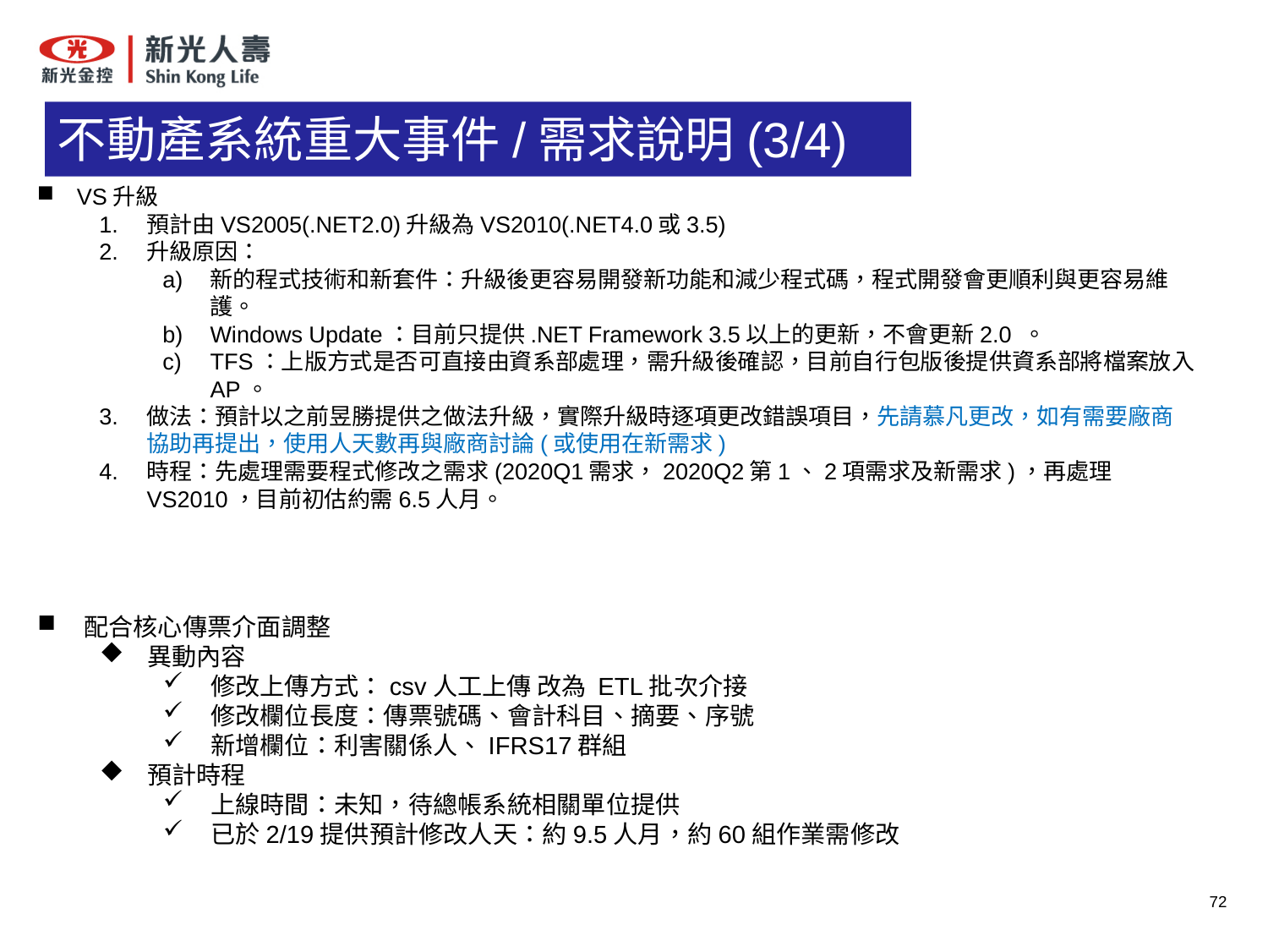

不動產系統重大事件/需求說明(3/4)
VS升級
預計由VS2005(.NET2.0)升級為VS2010(.NET4.0或3.5)
升級原因：
新的程式技術和新套件：升級後更容易開發新功能和減少程式碼，程式開發會更順利與更容易維護。
Windows Update：目前只提供.NET Framework 3.5以上的更新，不會更新2.0 。
TFS：上版方式是否可直接由資系部處理，需升級後確認，目前自行包版後提供資系部將檔案放入AP。
做法：預計以之前昱勝提供之做法升級，實際升級時逐項更改錯誤項目，先請慕凡更改，如有需要廠商協助再提出，使用人天數再與廠商討論(或使用在新需求)
時程：先處理需要程式修改之需求(2020Q1需求，2020Q2第1、2項需求及新需求)，再處理VS2010，目前初估約需6.5人月。
配合核心傳票介面調整
異動內容
修改上傳方式：csv人工上傳 改為 ETL批次介接
修改欄位長度：傳票號碼、會計科目、摘要、序號
新增欄位：利害關係人、IFRS17群組
預計時程
上線時間：未知，待總帳系統相關單位提供
已於2/19提供預計修改人天：約9.5人月，約60組作業需修改